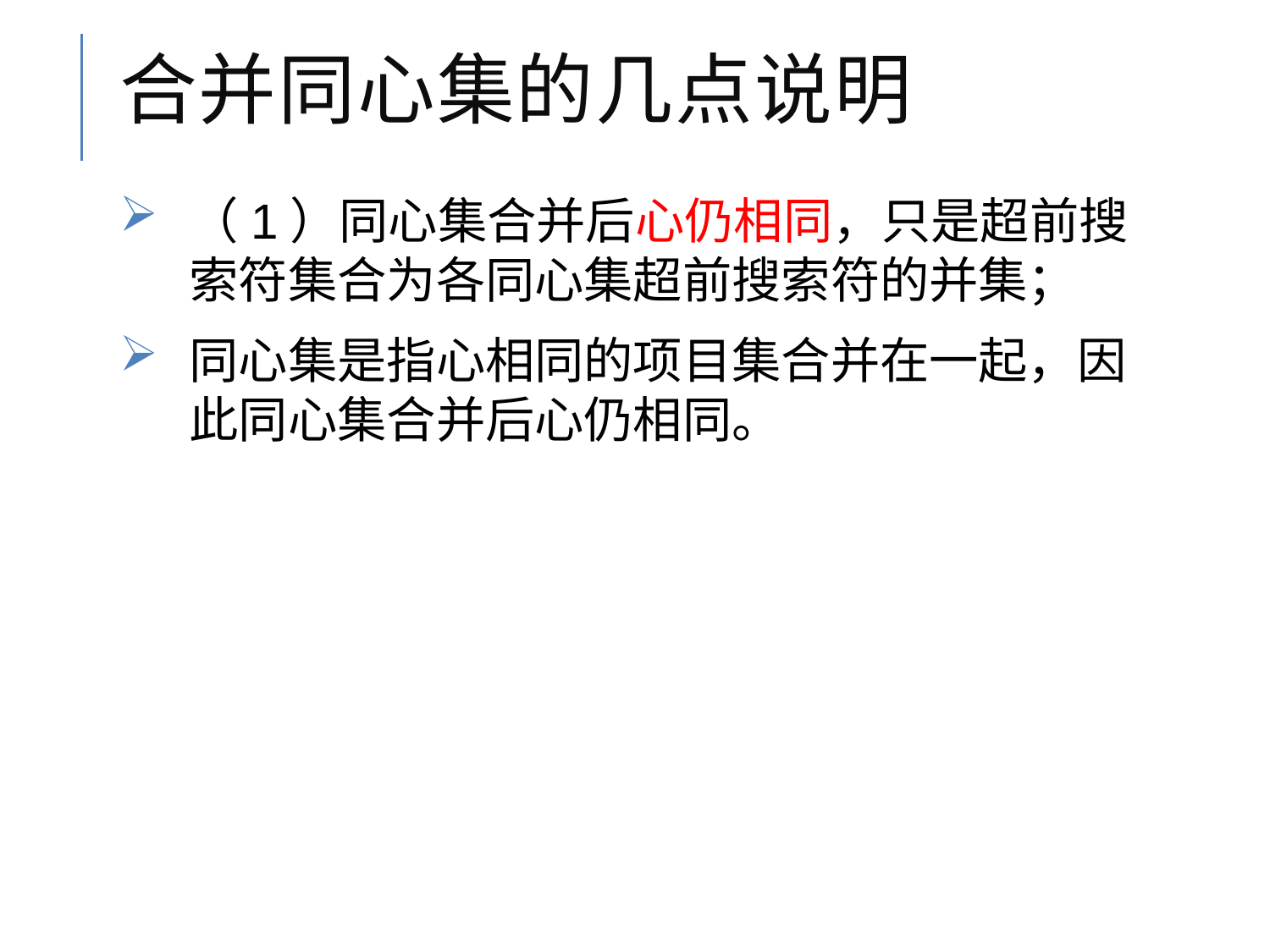

# 合并同心集的几点说明
（1）同心集合并后心仍相同，只是超前搜索符集合为各同心集超前搜索符的并集；
同心集是指心相同的项目集合并在一起，因此同心集合并后心仍相同。
81